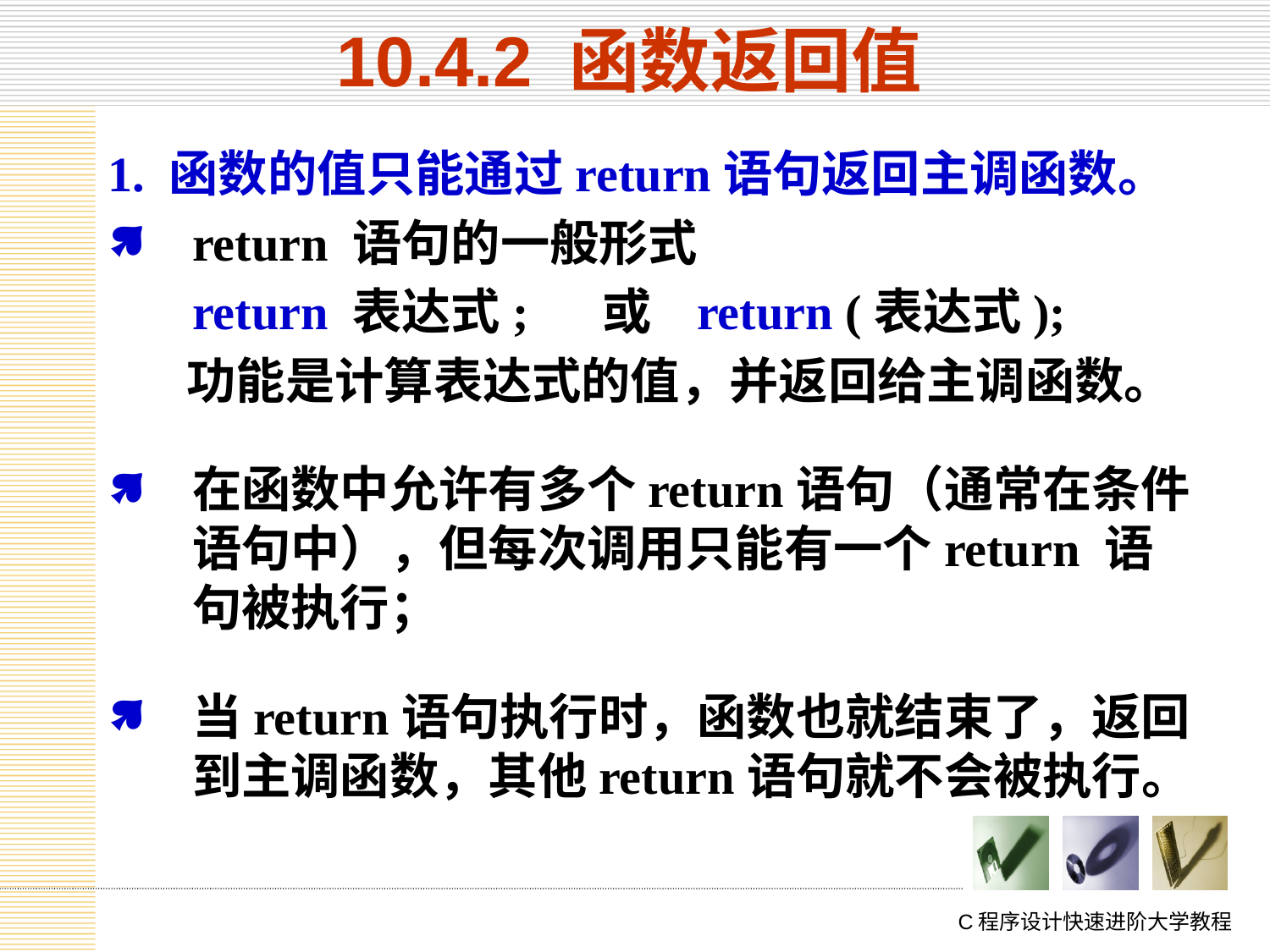

# 10.4.2 函数返回值
1. 函数的值只能通过return语句返回主调函数。
return 语句的一般形式
	return 表达式;     或   return (表达式);
      功能是计算表达式的值，并返回给主调函数。

在函数中允许有多个return语句（通常在条件语句中），但每次调用只能有一个return 语句被执行；

当return语句执行时，函数也就结束了，返回到主调函数，其他return语句就不会被执行。

38
C程序设计快速进阶大学教程